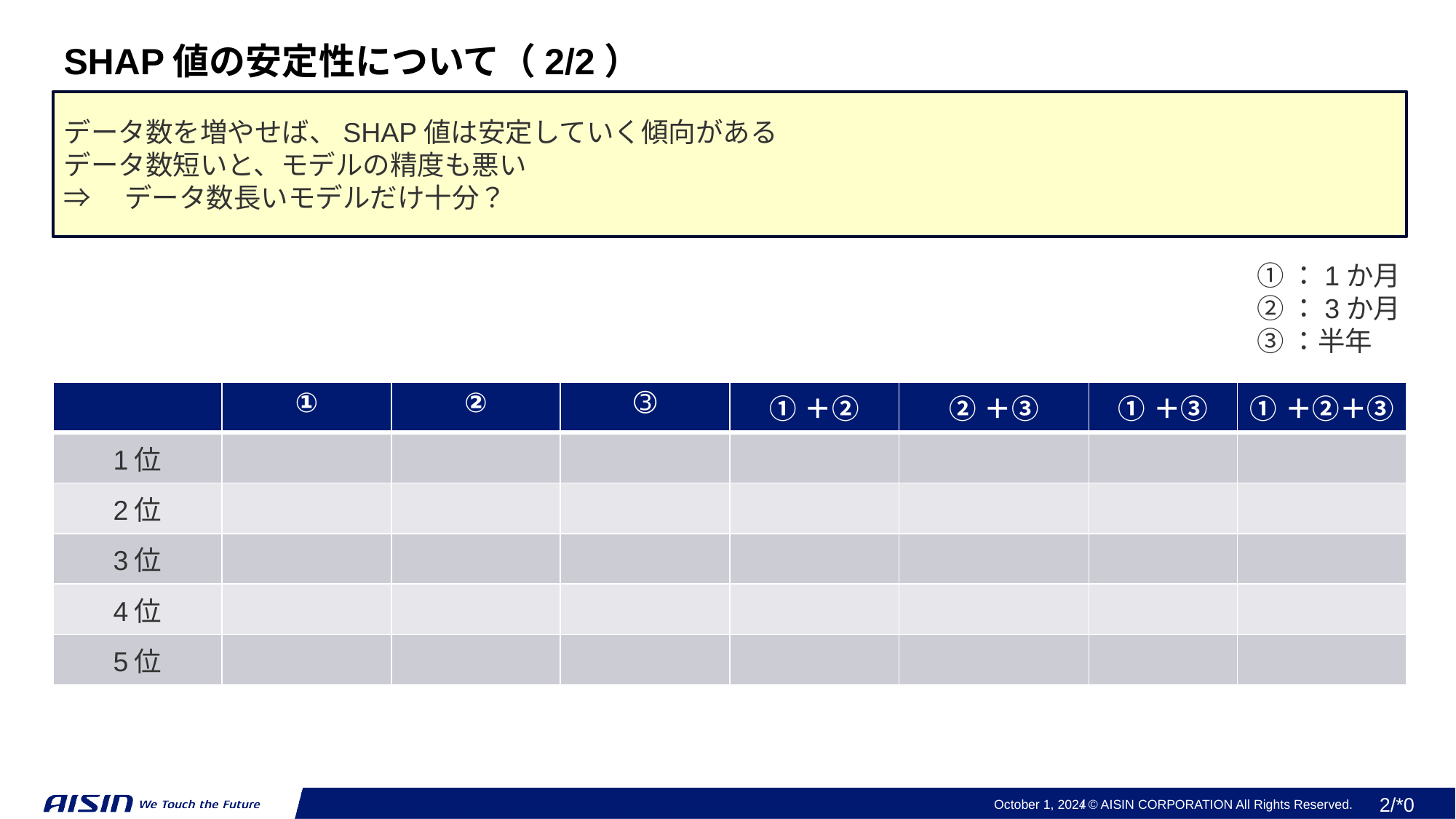

SHAP値の安定性について（2/2）

データ数を増やせば、SHAP値は安定していく傾向がある
データ数短いと、モデルの精度も悪い
⇒　データ数長いモデルだけ十分？

①：1か月
②：3か月
➂：半年
|  | ① | ② | ➂ | ①＋② | ②＋➂ | ①＋➂ | ①＋②＋➂ |
| --- | --- | --- | --- | --- | --- | --- | --- |
| 1位 |  |  |  |  |  |  |  |
| 2位 |  |  |  |  |  |  |  |
| 3位 |  |  |  |  |  |  |  |
| 4位 |  |  |  |  |  |  |  |
| 5位 |  |  |  |  |  |  |  |
October 1, 2024